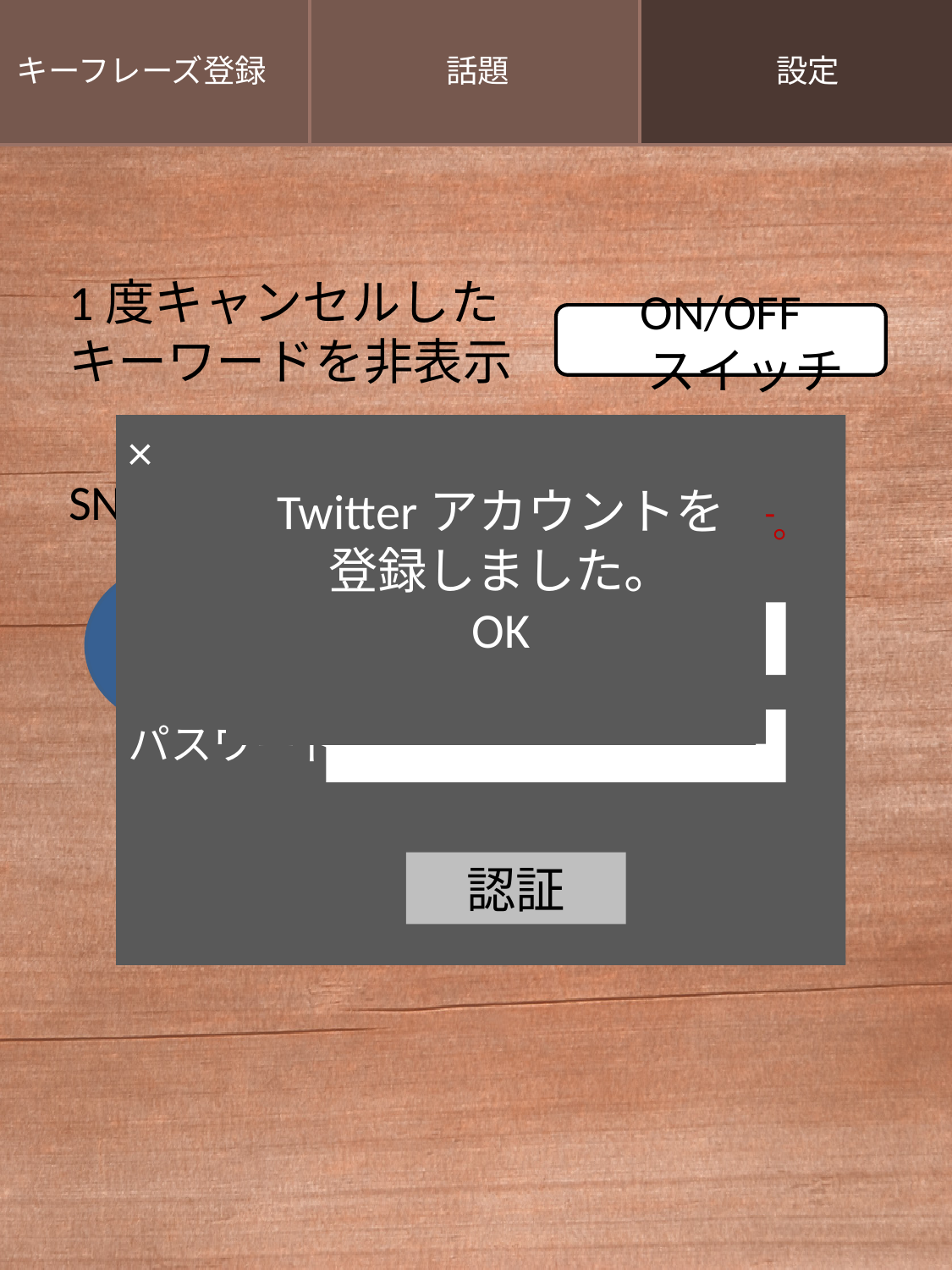

キーフレーズ登録
話題
設定
1度キャンセルした
キーワードを非表示
ON/OFF
　スイッチ
×	Twitterアカウント認証

　　ID

パスワード

認証

Twitterアカウントを
登録しました。
OK

ログイン中
(くるくるマーク)

SNSアカウントを登録
アカウント情報が間違っています。
再入力してください。
Twitter
Linkdin
FB
✚